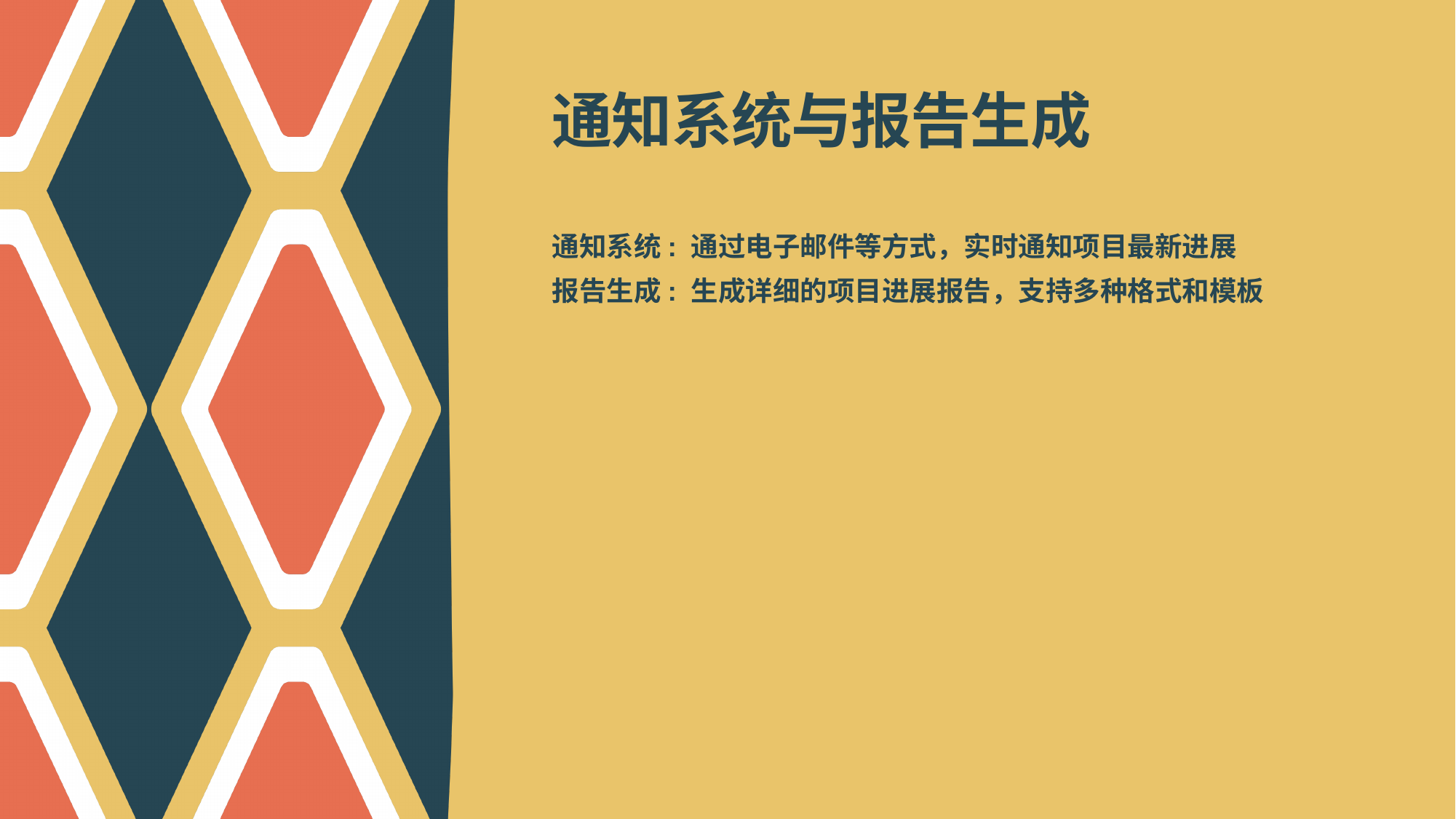

# 通知系统与报告生成
通知系统: 通过电子邮件等方式，实时通知项目最新进展
报告生成: 生成详细的项目进展报告，支持多种格式和模板